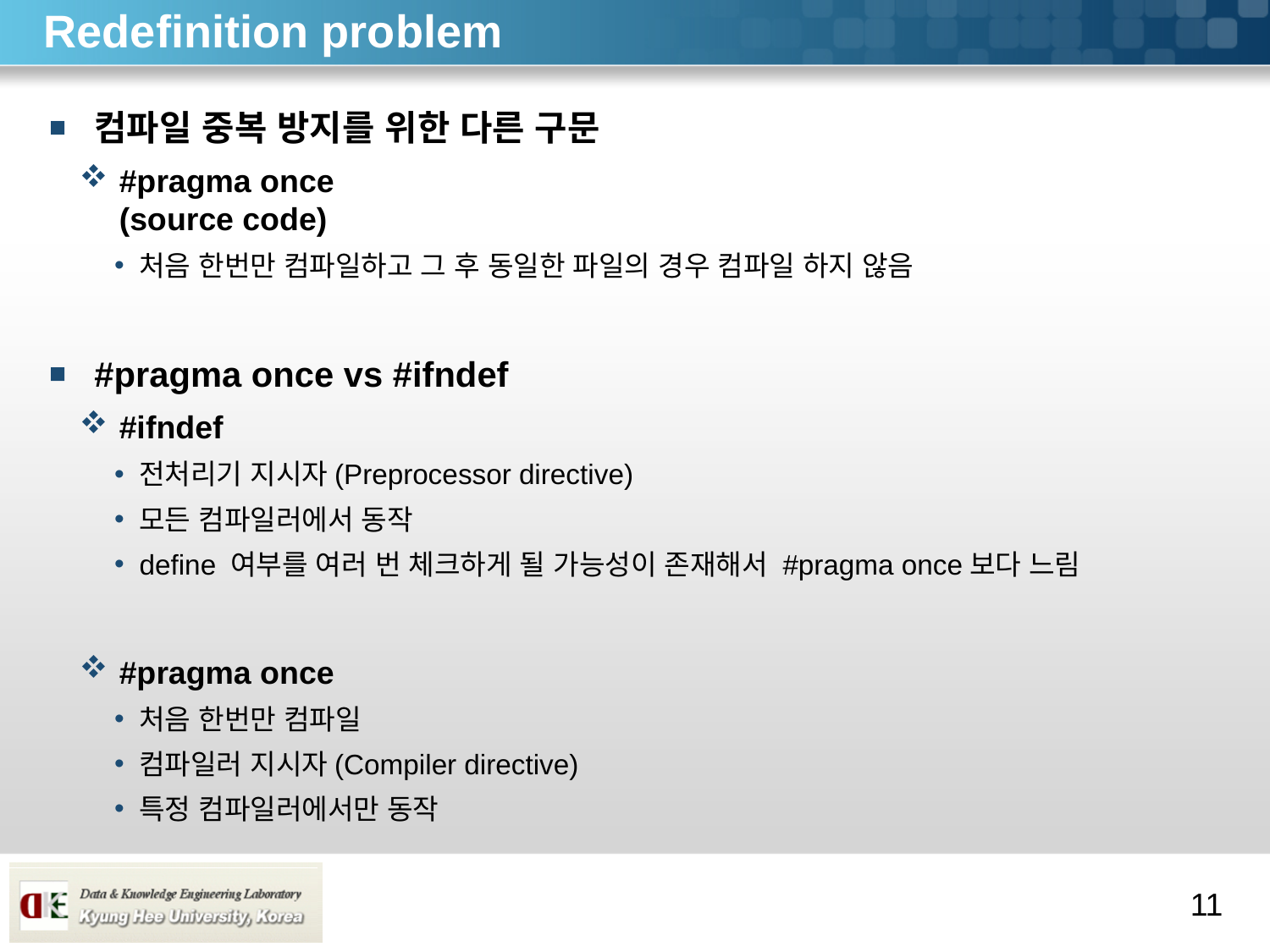

# Redefinition problem
컴파일 중복 방지를 위한 다른 구문
#pragma once
(source code)
처음 한번만 컴파일하고 그 후 동일한 파일의 경우 컴파일 하지 않음

#pragma once vs #ifndef
#ifndef
전처리기 지시자(Preprocessor directive)
모든 컴파일러에서 동작
define 여부를 여러 번 체크하게 될 가능성이 존재해서 #pragma once보다 느림

#pragma once
처음 한번만 컴파일
컴파일러 지시자(Compiler directive)
특정 컴파일러에서만 동작